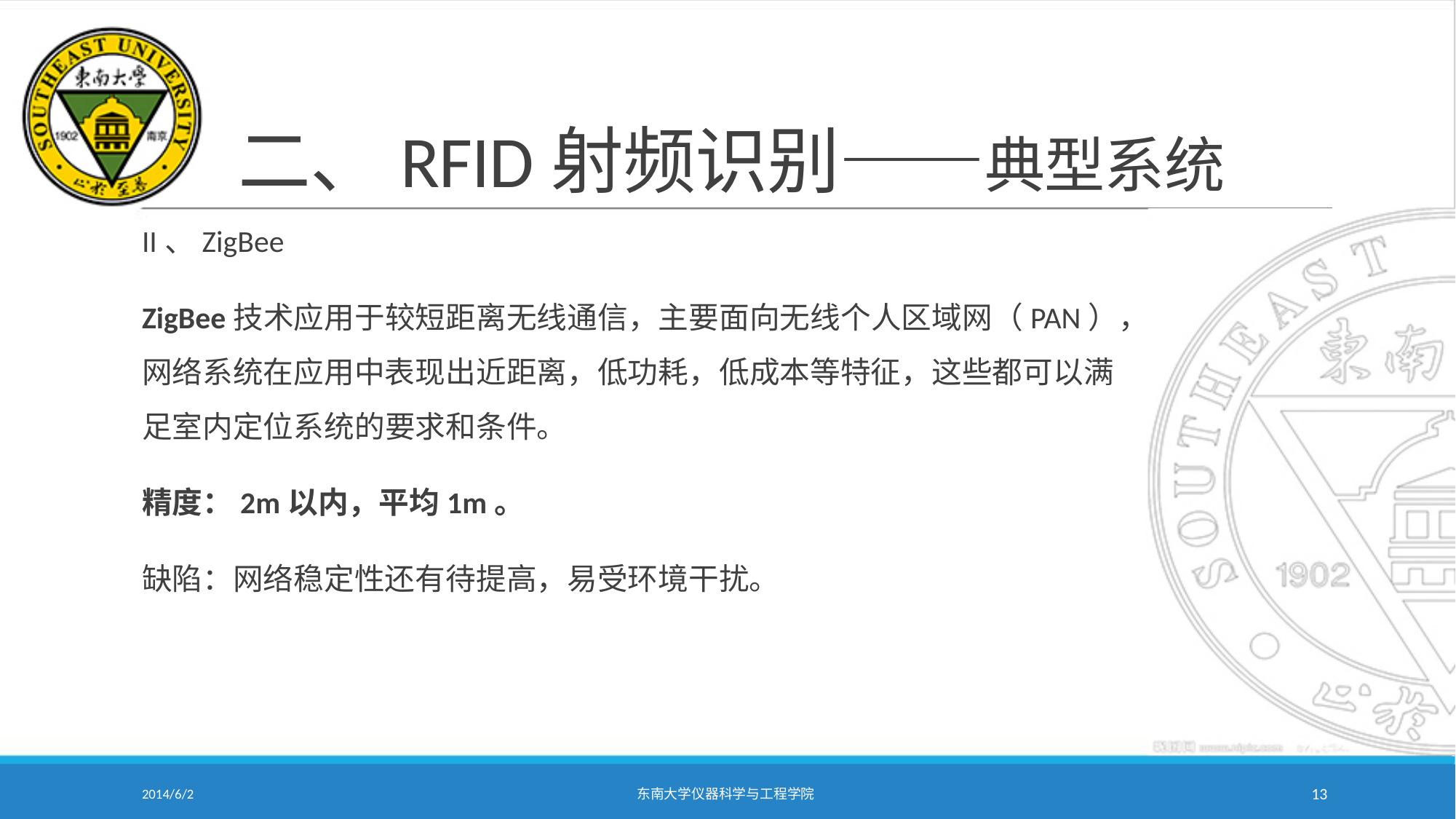

# 二、RFID射频识别——典型系统
II、ZigBee
ZigBee技术应用于较短距离无线通信，主要面向无线个人区域网（PAN），网络系统在应用中表现出近距离，低功耗，低成本等特征，这些都可以满足室内定位系统的要求和条件。
精度：2m以内，平均1m。
缺陷：网络稳定性还有待提高，易受环境干扰。
2014/6/2
东南大学仪器科学与工程学院
13